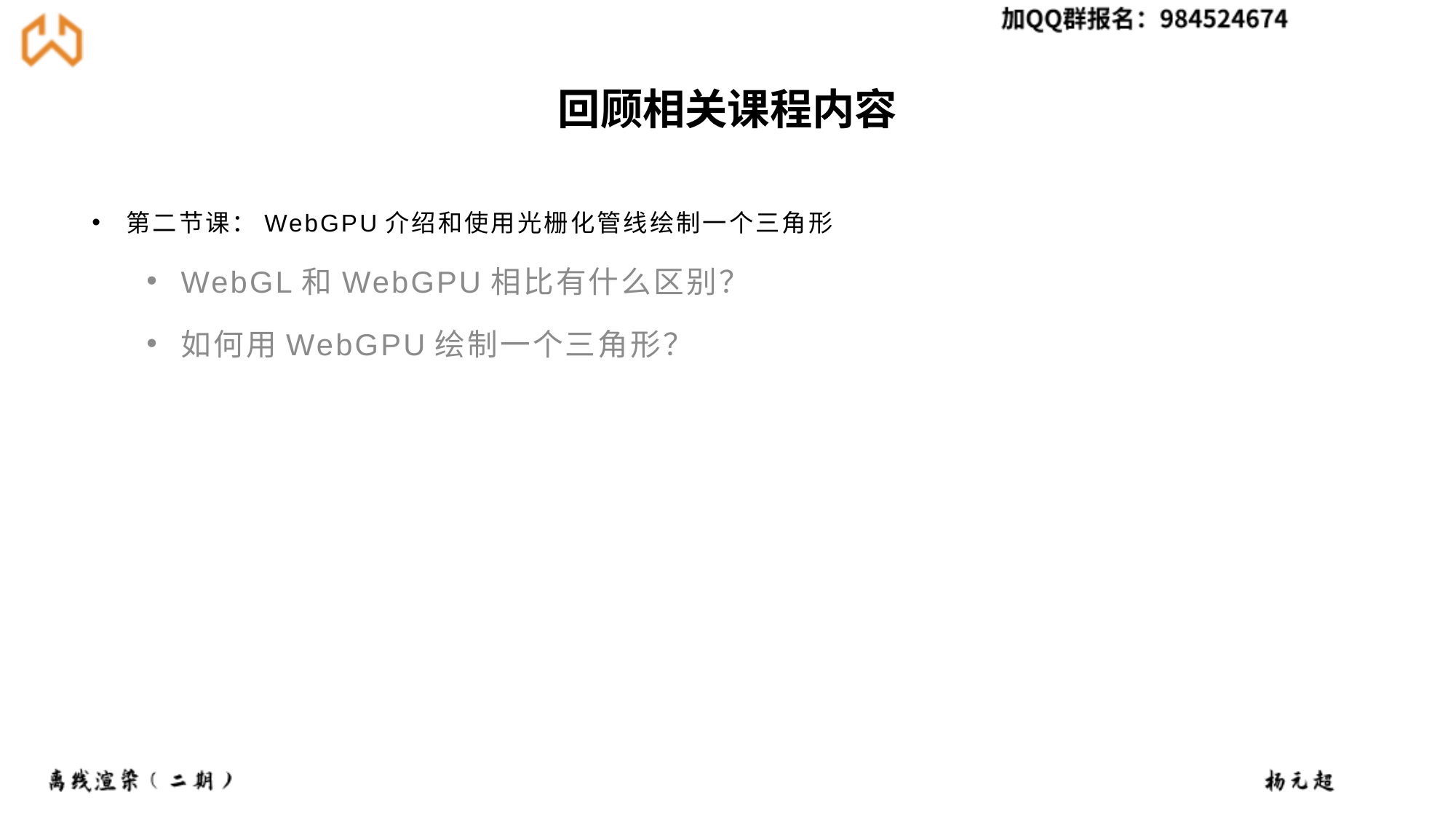

第二节课：WebGPU介绍和使用光栅化管线绘制一个三角形
WebGL和WebGPU相比有什么区别？
如何用WebGPU绘制一个三角形？